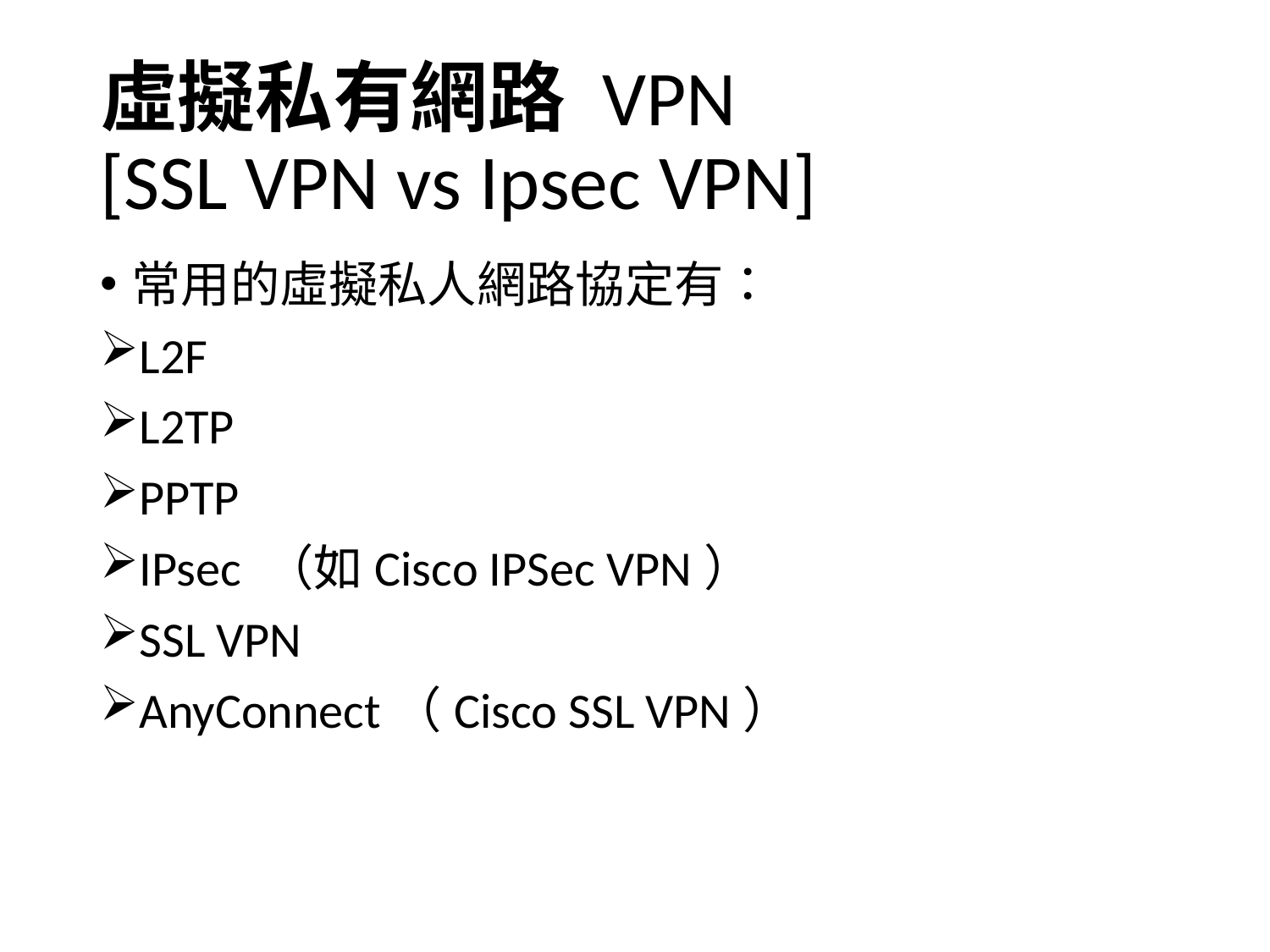

# 虛擬私有網路 VPN [SSL VPN vs Ipsec VPN]
常用的虛擬私人網路協定有：
L2F
L2TP
PPTP
IPsec （如Cisco IPSec VPN）
SSL VPN
AnyConnect（Cisco SSL VPN）